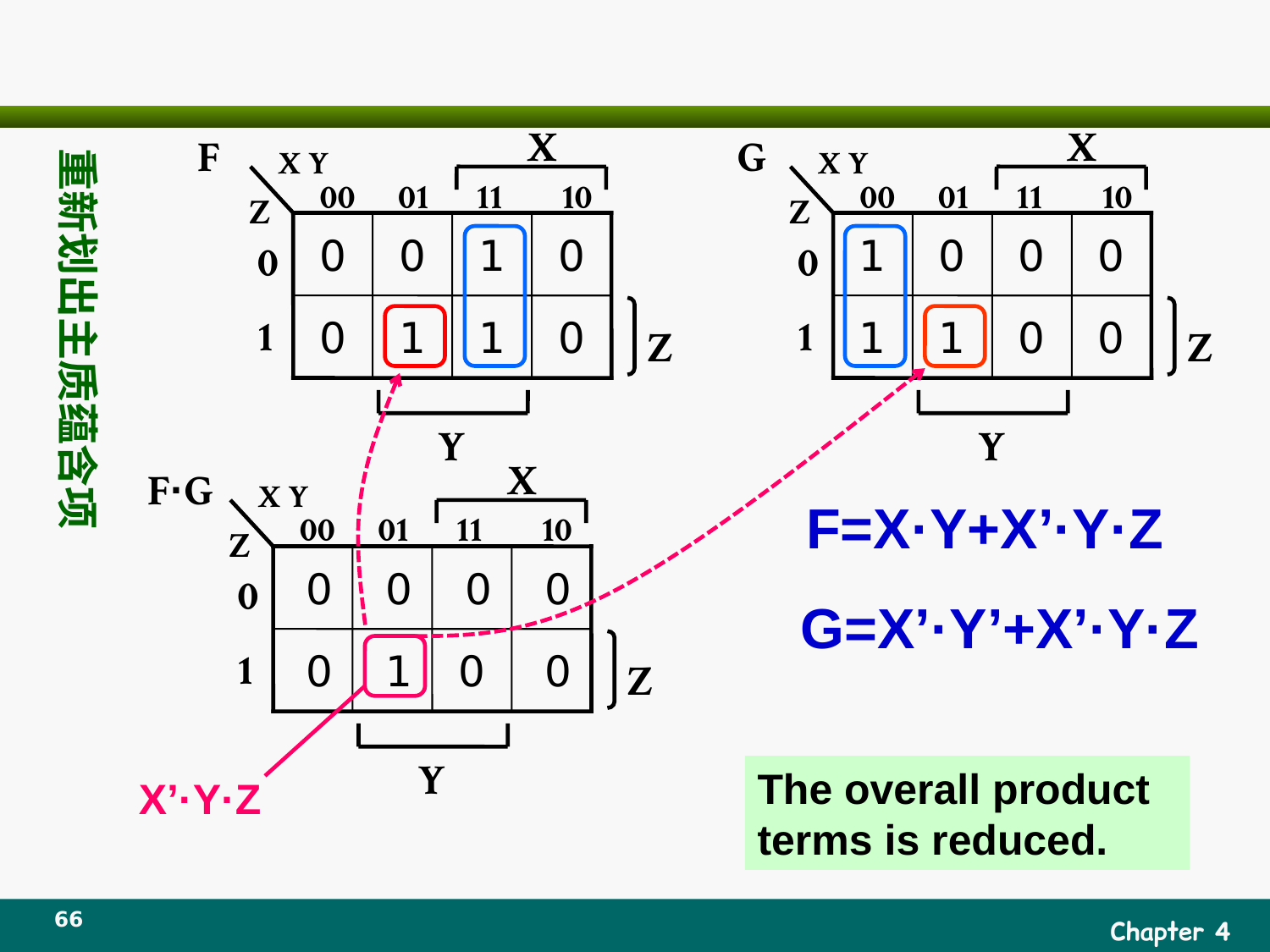

#

X
F
X Y

00
01

11
10
Z
0

0

1

0

0
0

1
1
0

1
Z

Y
X
G
X Y

00
01

11
10
Z
1

0

0

0

0
1

1
0
0

1
Z

Y
重新划出主质蕴含项

X
F·G
X Y

00
01

11
10
Z
 0

 0

 0

 0

0
 0

 1
0
 0

1
Z

Y
F=X·Y+X’·Y·Z
G=X’·Y’+X’·Y·Z

X’·Y·Z
The overall product terms is reduced.
66
Chapter 4